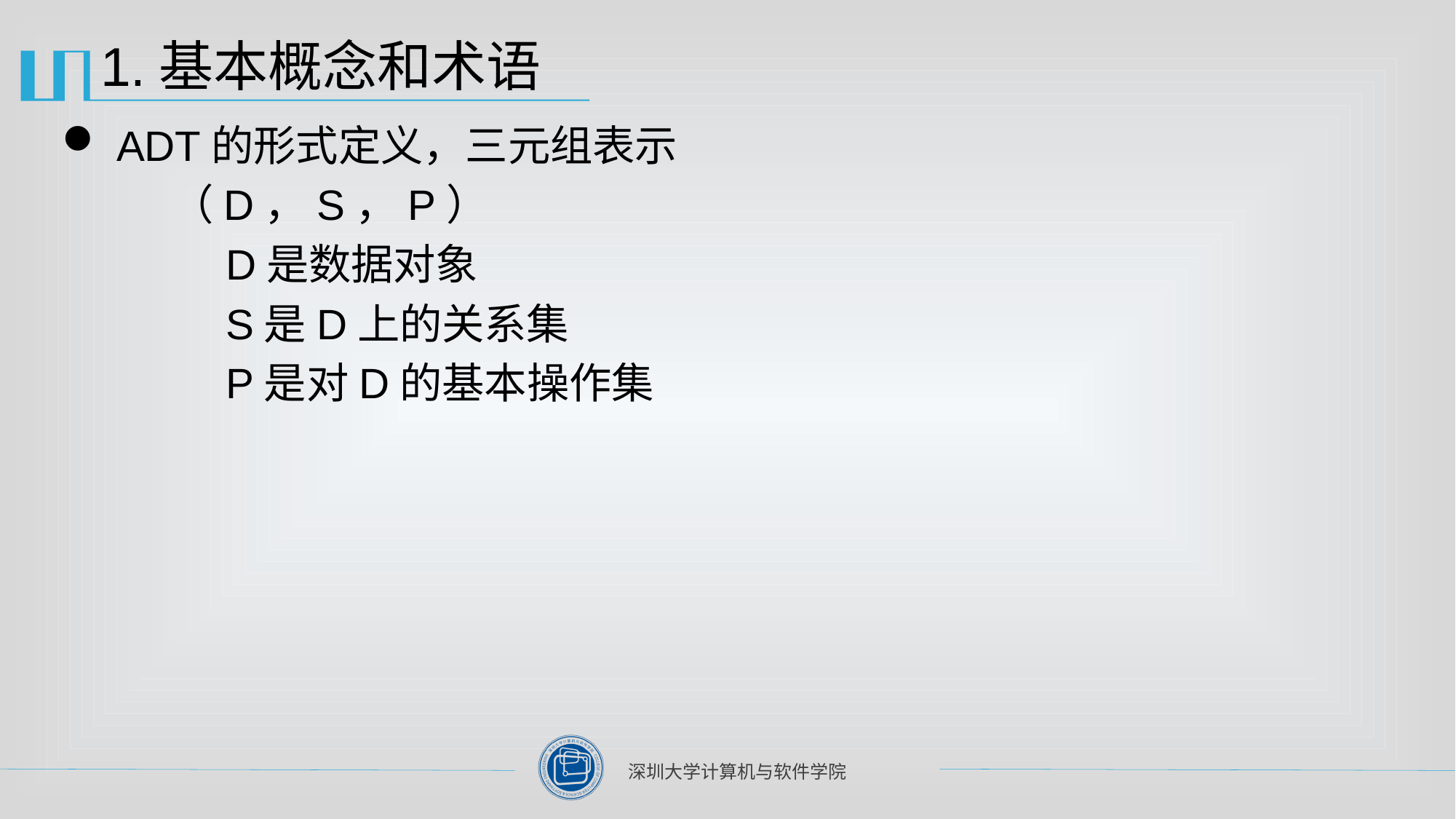

# 1.基本概念和术语
ADT的形式定义，三元组表示
	（D，S，P）
	D是数据对象
	S是D上的关系集
	P是对D的基本操作集

19